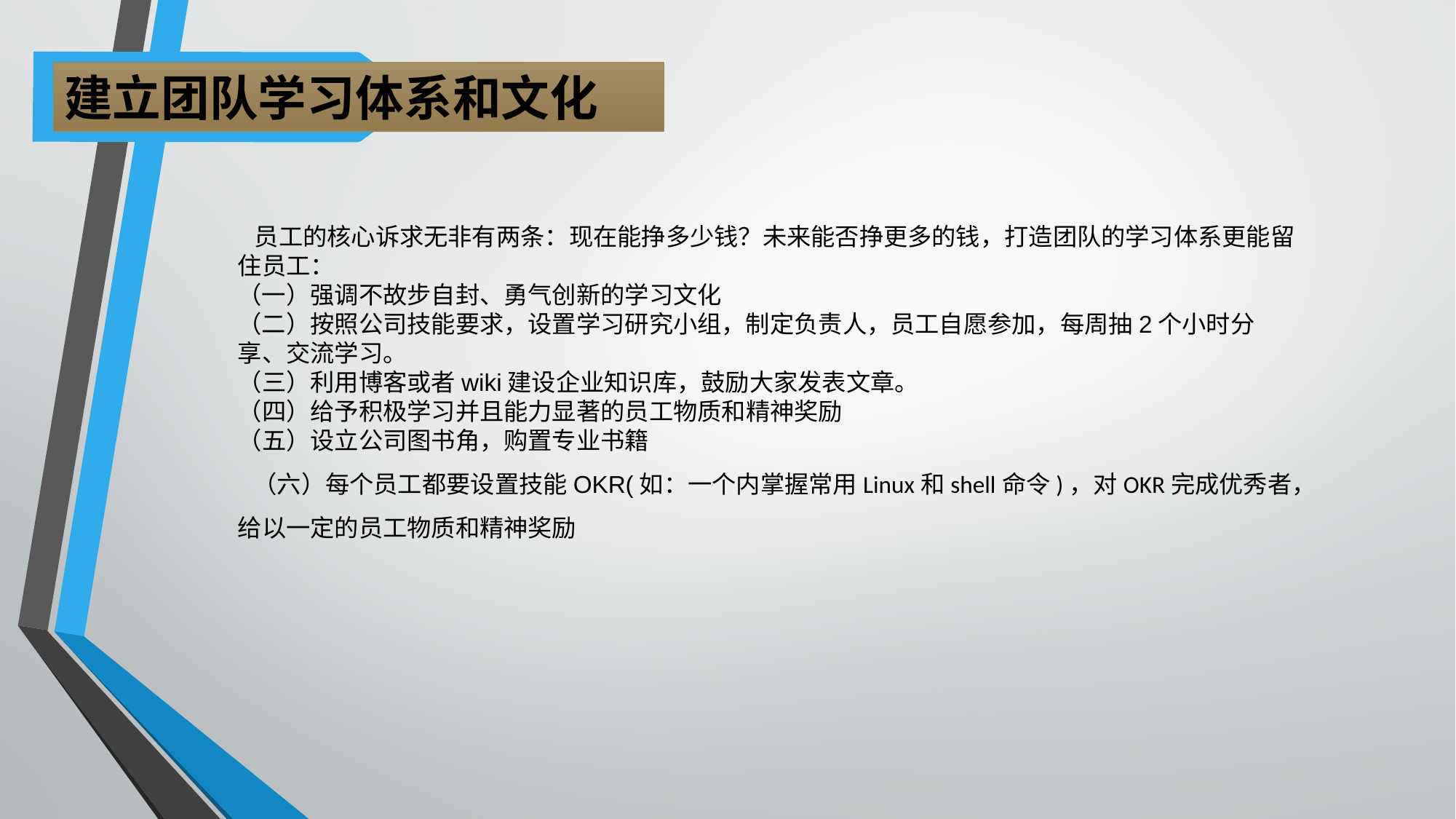

建立团队学习体系和文化
  员工的核心诉求无非有两条：现在能挣多少钱？未来能否挣更多的钱，打造团队的学习体系更能留住员工：（一）强调不故步自封、勇气创新的学习文化（二）按照公司技能要求，设置学习研究小组，制定负责人，员工自愿参加，每周抽2个小时分享、交流学习。（三）利用博客或者wiki建设企业知识库，鼓励大家发表文章。（四）给予积极学习并且能力显著的员工物质和精神奖励（五）设立公司图书角，购置专业书籍（六）每个员工都要设置技能OKR(如：一个内掌握常用Linux和shell命令)，对OKR完成优秀者，给以一定的员工物质和精神奖励